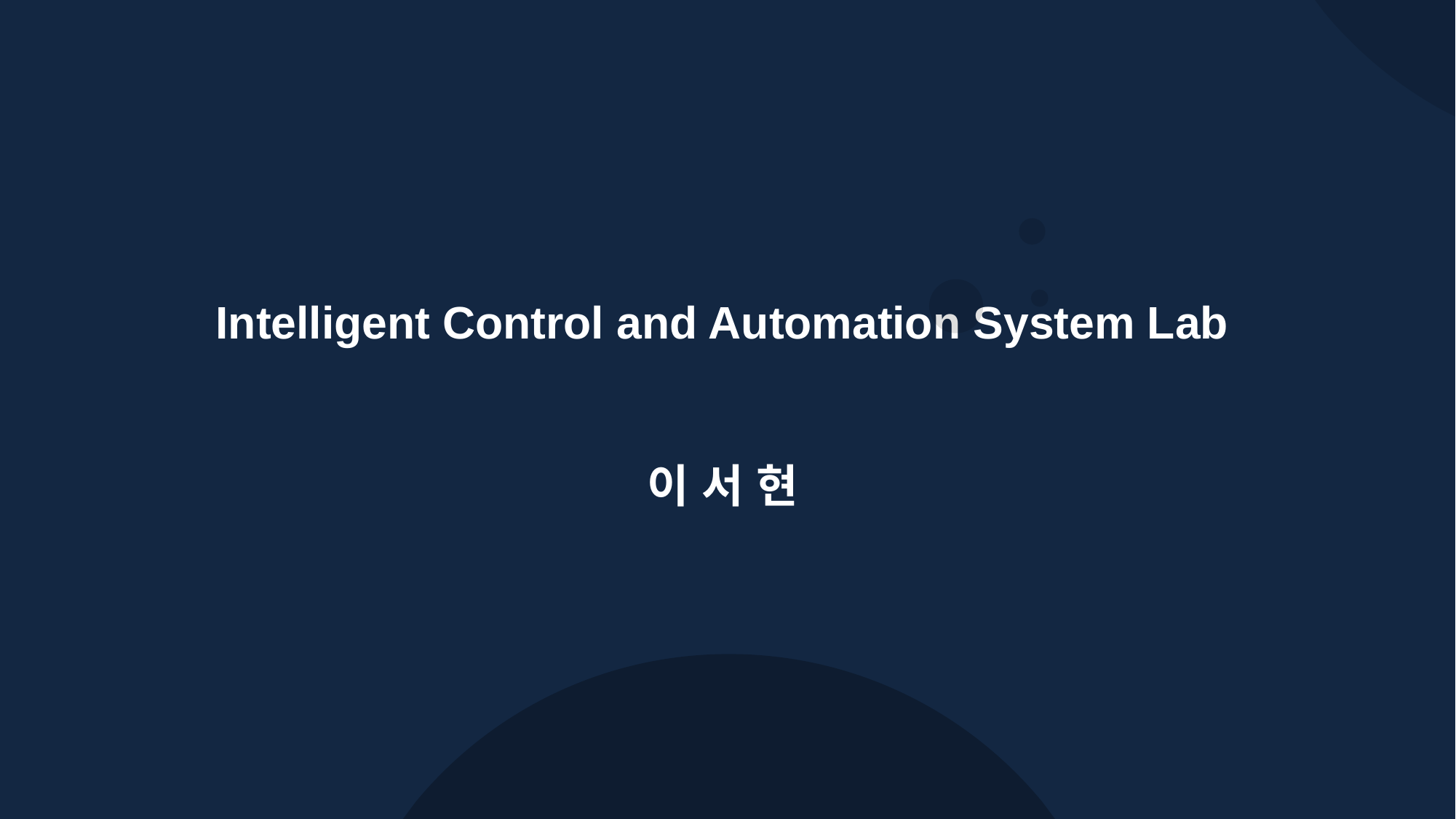

Intelligent Control and Automation System Lab

이 서 현